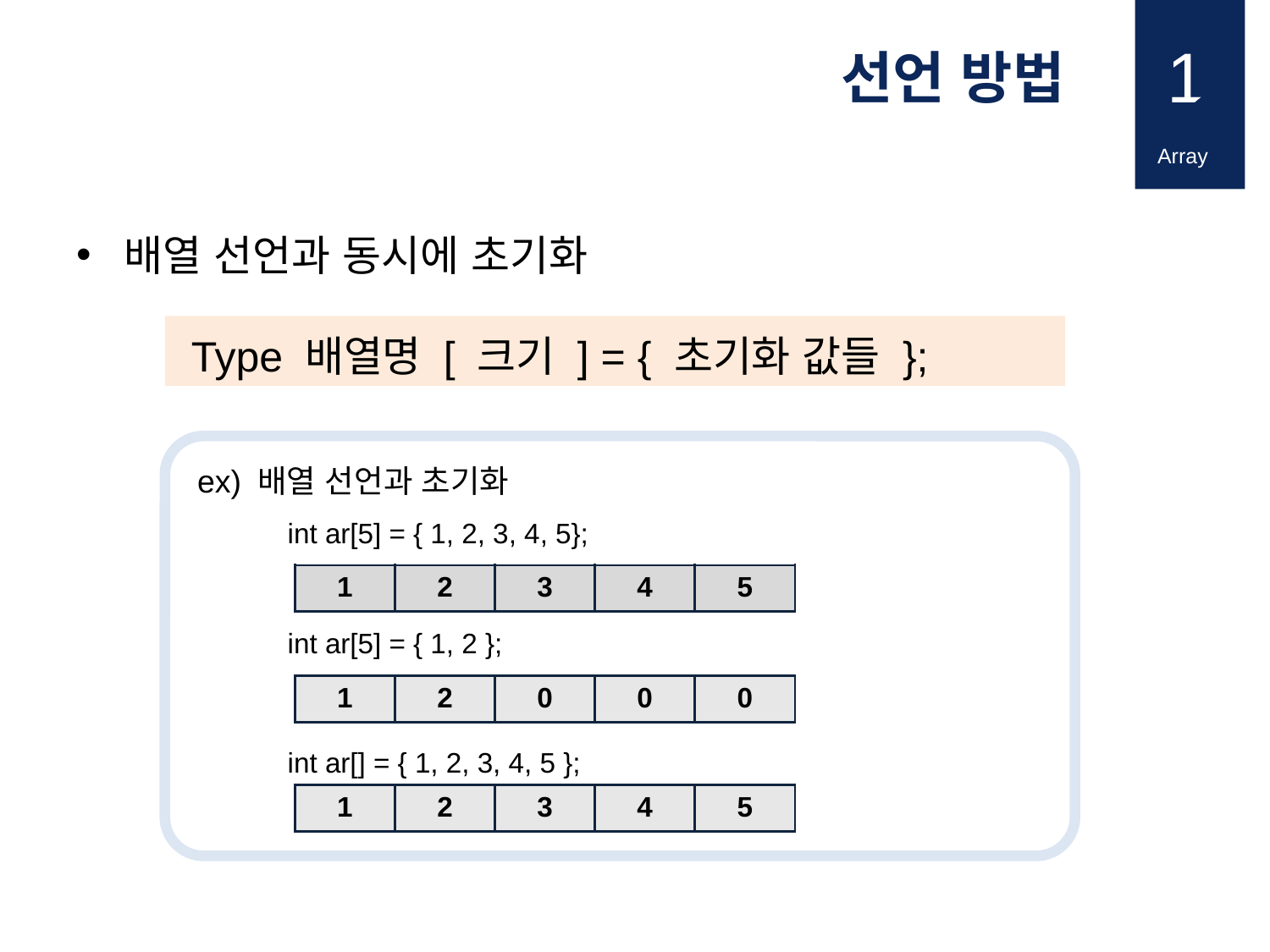

1

선언 방법
Array
배열 선언과 동시에 초기화

 Type 배열명 [ 크기 ] = { 초기화 값들 };

ex) 배열 선언과 초기화
int ar[5] = { 1, 2, 3, 4, 5};
| 1 | 2 | 3 | 4 | 5 |
| --- | --- | --- | --- | --- |
int ar[5] = { 1, 2 };
| 1 | 2 | 0 | 0 | 0 |
| --- | --- | --- | --- | --- |
int ar[] = { 1, 2, 3, 4, 5 };
| 1 | 2 | 3 | 4 | 5 |
| --- | --- | --- | --- | --- |